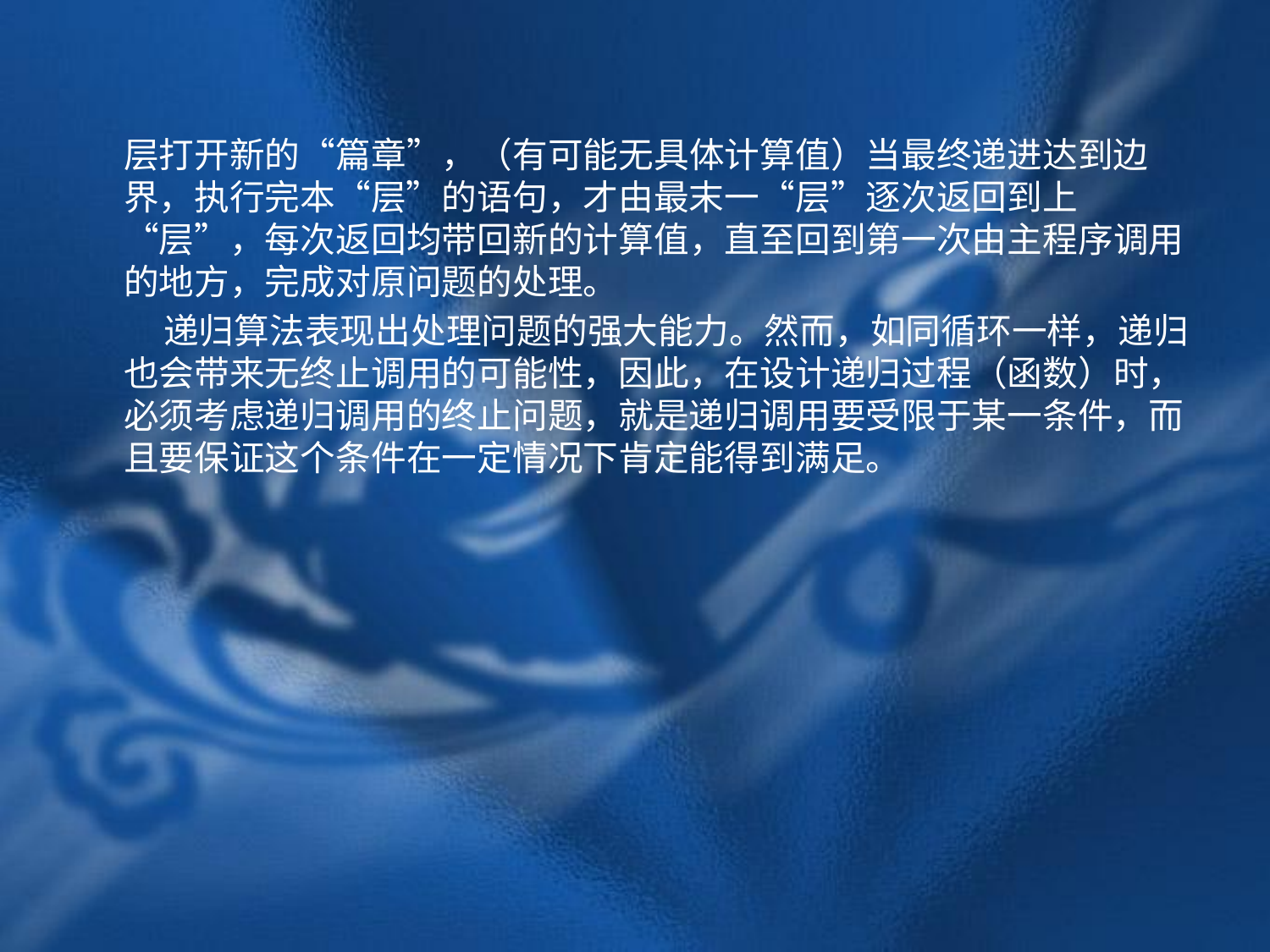

层打开新的“篇章”，（有可能无具体计算值）当最终递进达到边界，执行完本“层”的语句，才由最末一“层”逐次返回到上“层”，每次返回均带回新的计算值，直至回到第一次由主程序调用的地方，完成对原问题的处理。
	    递归算法表现出处理问题的强大能力。然而，如同循环一样，递归也会带来无终止调用的可能性，因此，在设计递归过程（函数）时，必须考虑递归调用的终止问题，就是递归调用要受限于某一条件，而且要保证这个条件在一定情况下肯定能得到满足。